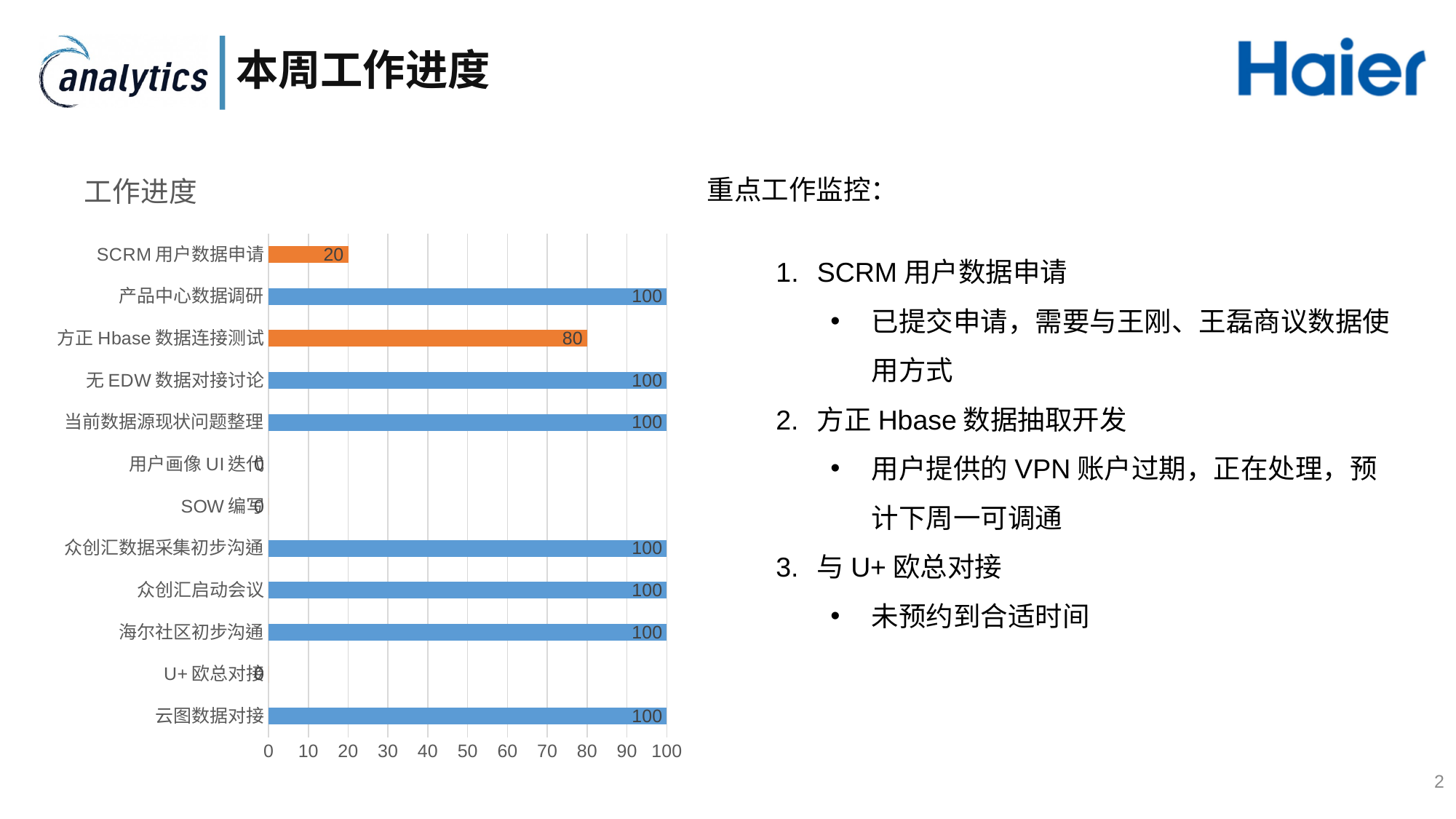

# 本周工作进度

### Chart: 工作进度

| Category | 进度 |
|---|---|
| 云图数据对接 | 100.0 |
| U+欧总对接 | 0.0 |
| 海尔社区初步沟通 | 100.0 |
| 众创汇启动会议 | 100.0 |
| 众创汇数据采集初步沟通 | 100.0 |
| SOW编写 | 0.0 |
| 用户画像UI迭代 | 0.0 |
| 当前数据源现状问题整理 | 100.0 |
| 无EDW数据对接讨论 | 100.0 |
| 方正Hbase数据连接测试 | 80.0 |
| 产品中心数据调研 | 100.0 |
| SCRM用户数据申请 | 20.0 |
重点工作监控：
SCRM用户数据申请
已提交申请，需要与王刚、王磊商议数据使用方式
方正Hbase数据抽取开发
用户提供的VPN账户过期，正在处理，预计下周一可调通
与U+欧总对接
未预约到合适时间
2